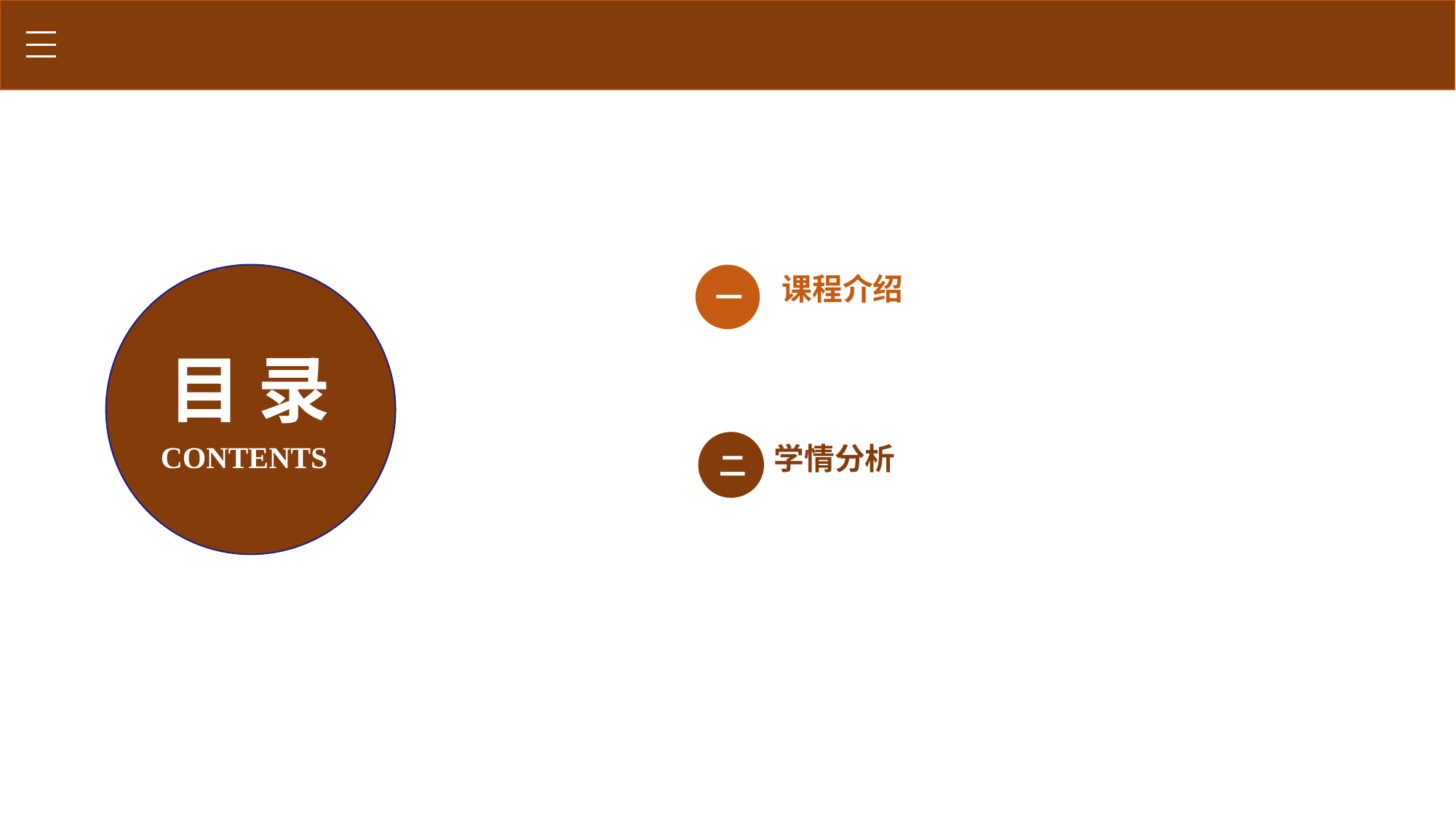

一
课程介绍

二
学情分析

目 录
CONTENTS